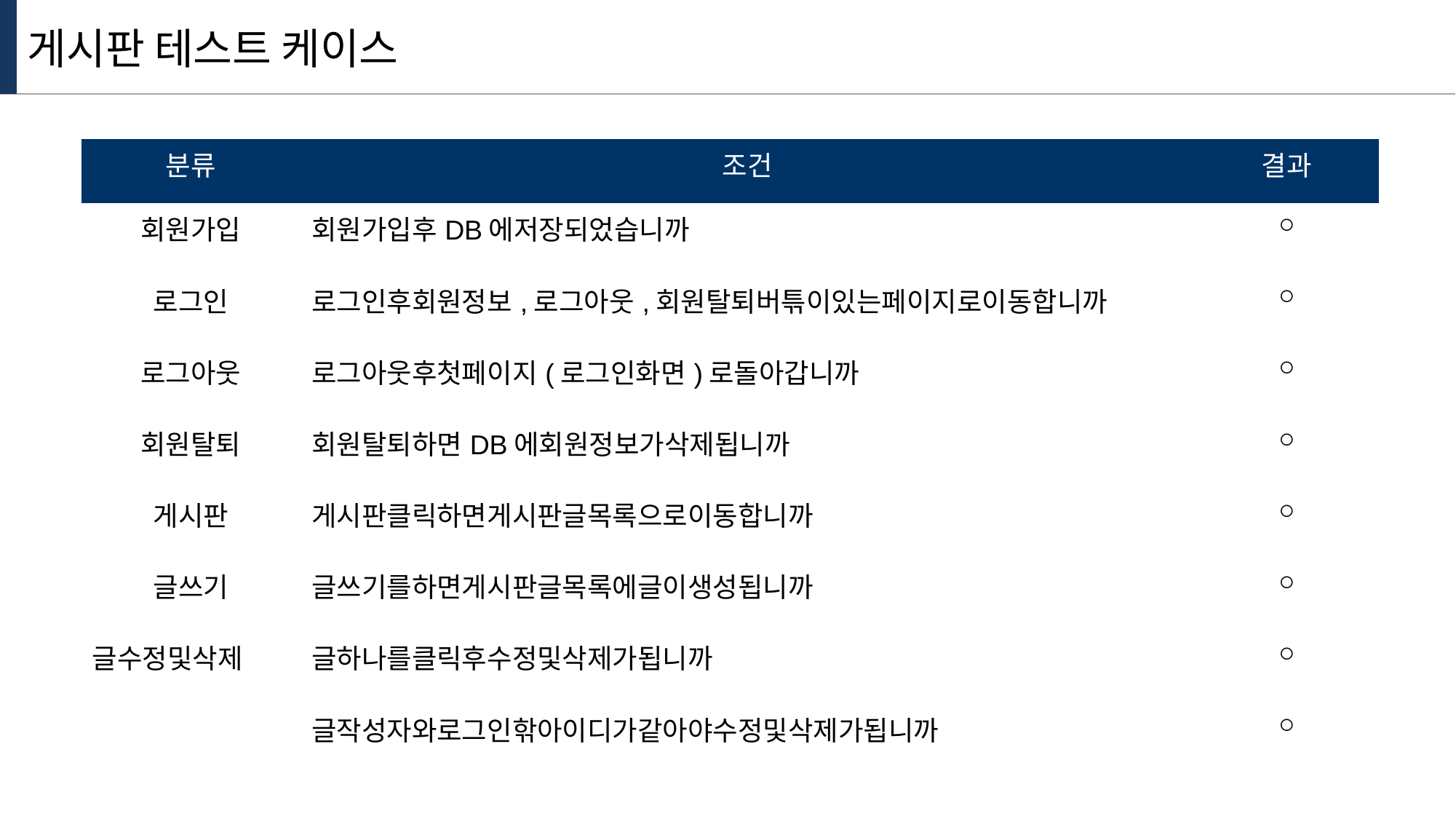

게시판 테스트 케이스

| 분류 | 조건 | 결과 |
| --- | --- | --- |
| 회원가입 | 회원가입후DB에저장되었습니까 | ○ |
| 로그인 | 로그인후회원정보,로그아웃,회원탈퇴버튺이있는페이지로이동합니까 | ○ |
| 로그아웃 | 로그아웃후첫페이지(로그인화면)로돌아갑니까 | ○ |
| 회원탈퇴 | 회원탈퇴하면DB에회원정보가삭제됩니까 | ○ |
| 게시판 | 게시판클릭하면게시판글목록으로이동합니까 | ○ |
| 글쓰기 | 글쓰기를하면게시판글목록에글이생성됩니까 | ○ |
| 글수정및삭제 | 글하나를클릭후수정및삭제가됩니까 | ○ |
|  | 글작성자와로그인핚아이디가같아야수정및삭제가됩니까 | ○ |